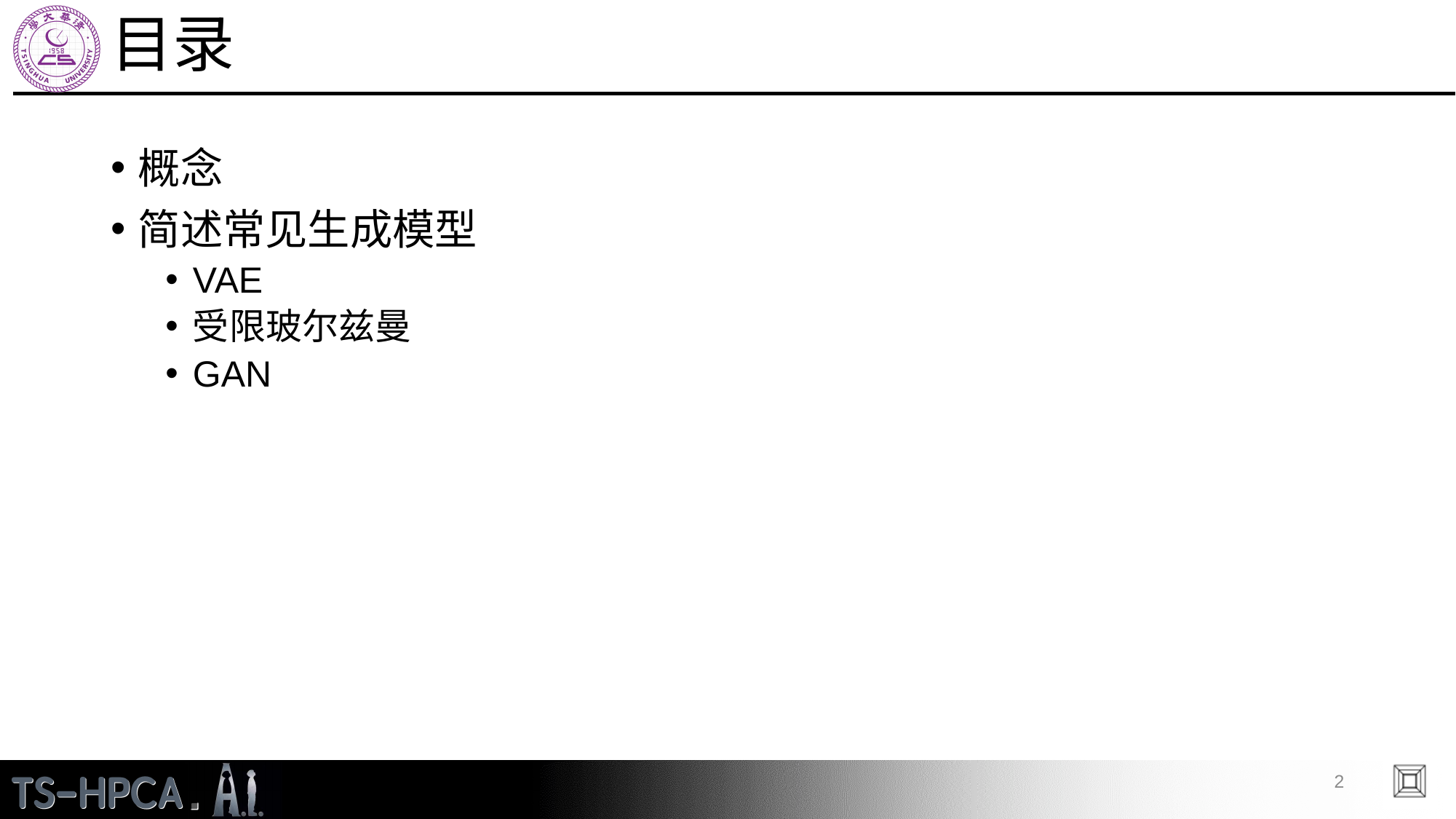

# 目录
概念
简述常见生成模型
VAE
受限玻尔兹曼
GAN
2